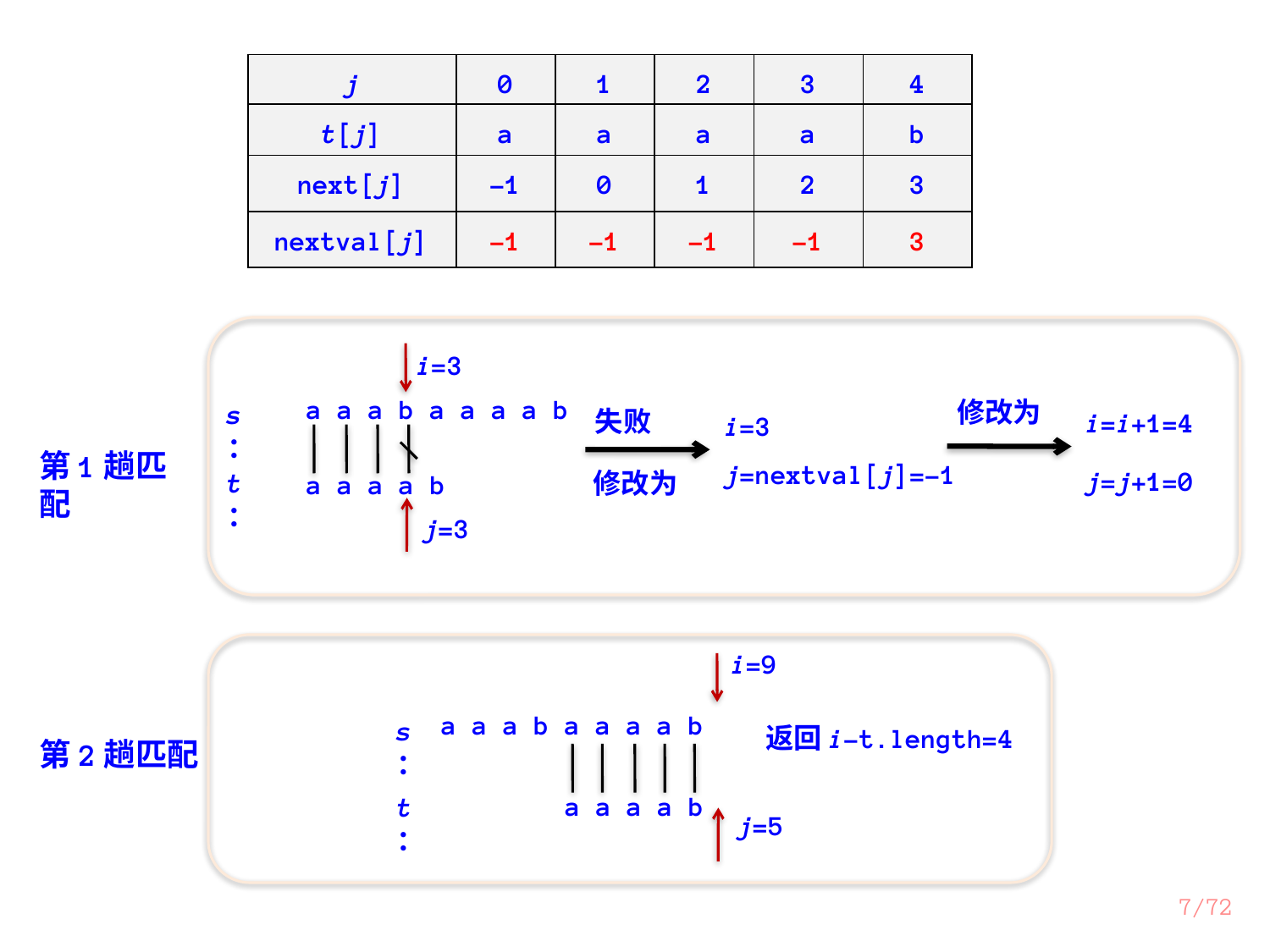

| j | 0 | 1 | 2 | 3 | 4 |
| --- | --- | --- | --- | --- | --- |
| t[j] | a | a | a | a | b |
| next[j] | -1 | 0 | 1 | 2 | 3 |
| nextval[j] | -1 | -1 | -1 | -1 | 3 |

i=3
a a a b a a a a b
s：
失败
i=3

第1趟匹配

j=nextval[j]=-1
t：
修改为
a a a a b

j=3
修改为
i=i+1=4

j=j+1=0

i=9

a a a b a a a a b
s：
返回i-t.length=4
第2趟匹配

a a a a b
t：
j=5

7/72